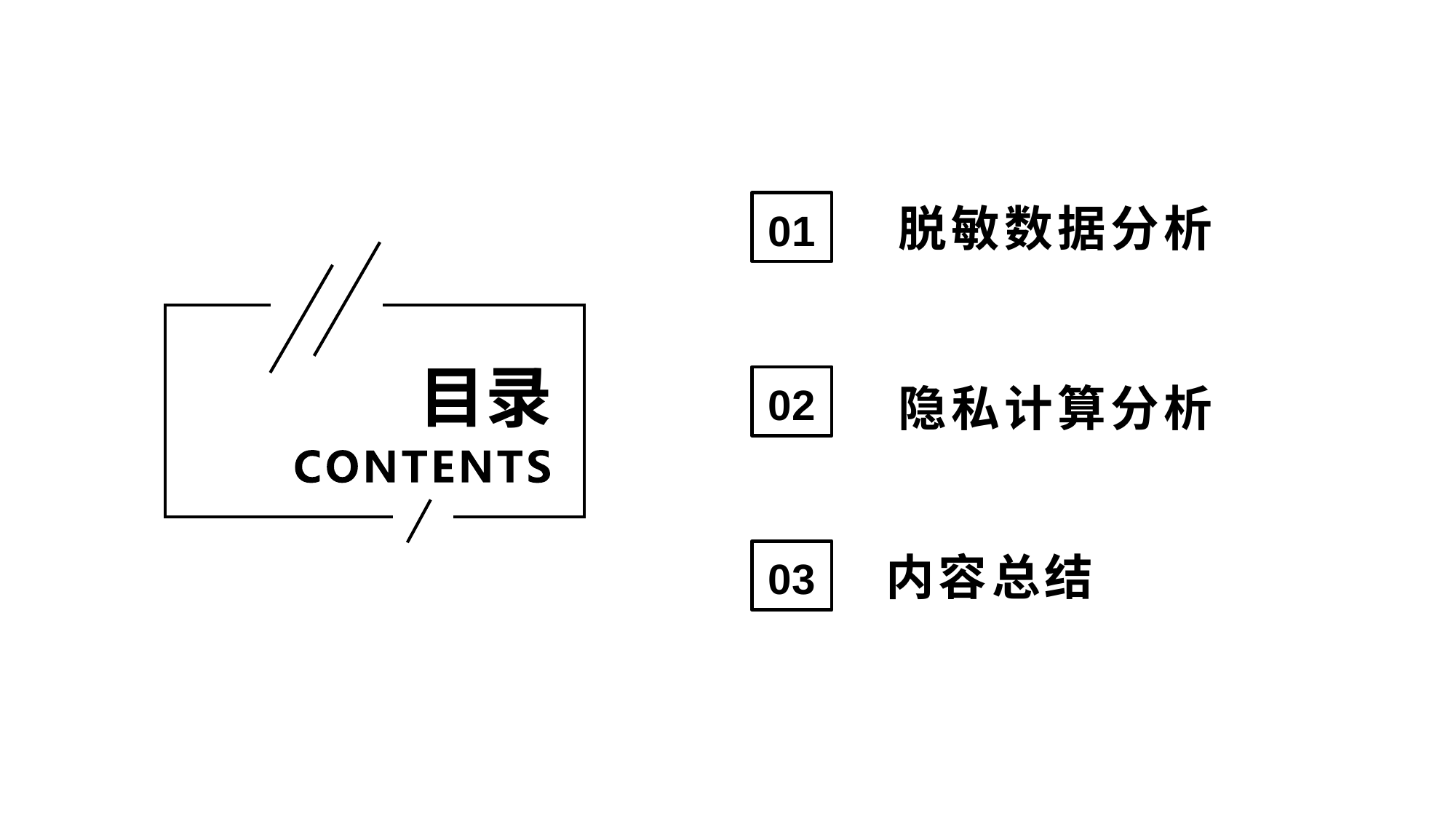

脱敏数据分析
01
# 目录
隐私计算分析
02

内容总结
03